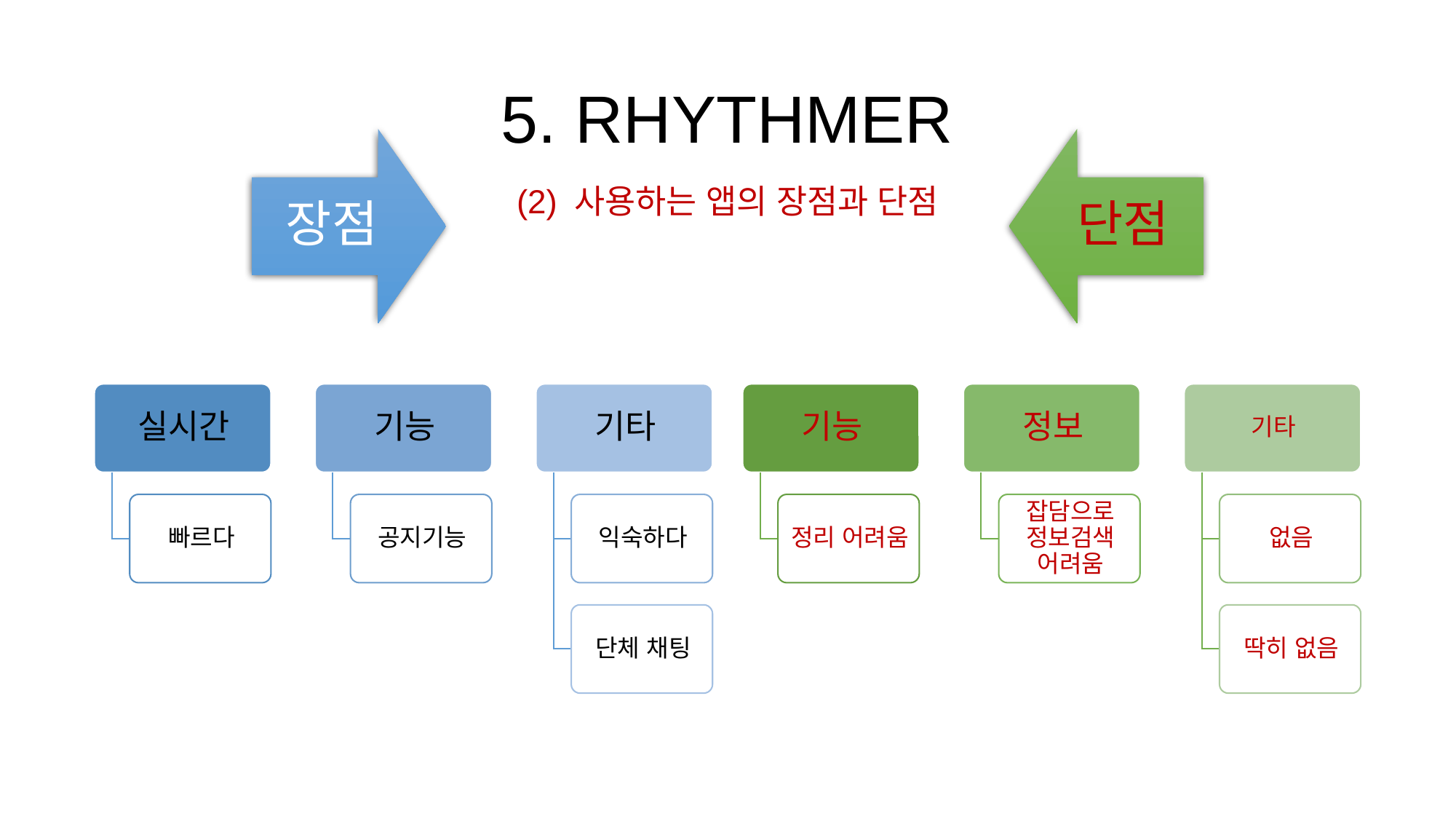

# 5. RHYTHMER
장점
단점
(2) 사용하는 앱의 장점과 단점
실시간
빠르다
기능
공지기능
기타
익숙하다
단체 채팅
기능
정리 어려움
정보
잡담으로 정보검색 어려움
기타
없음
딱히 없음